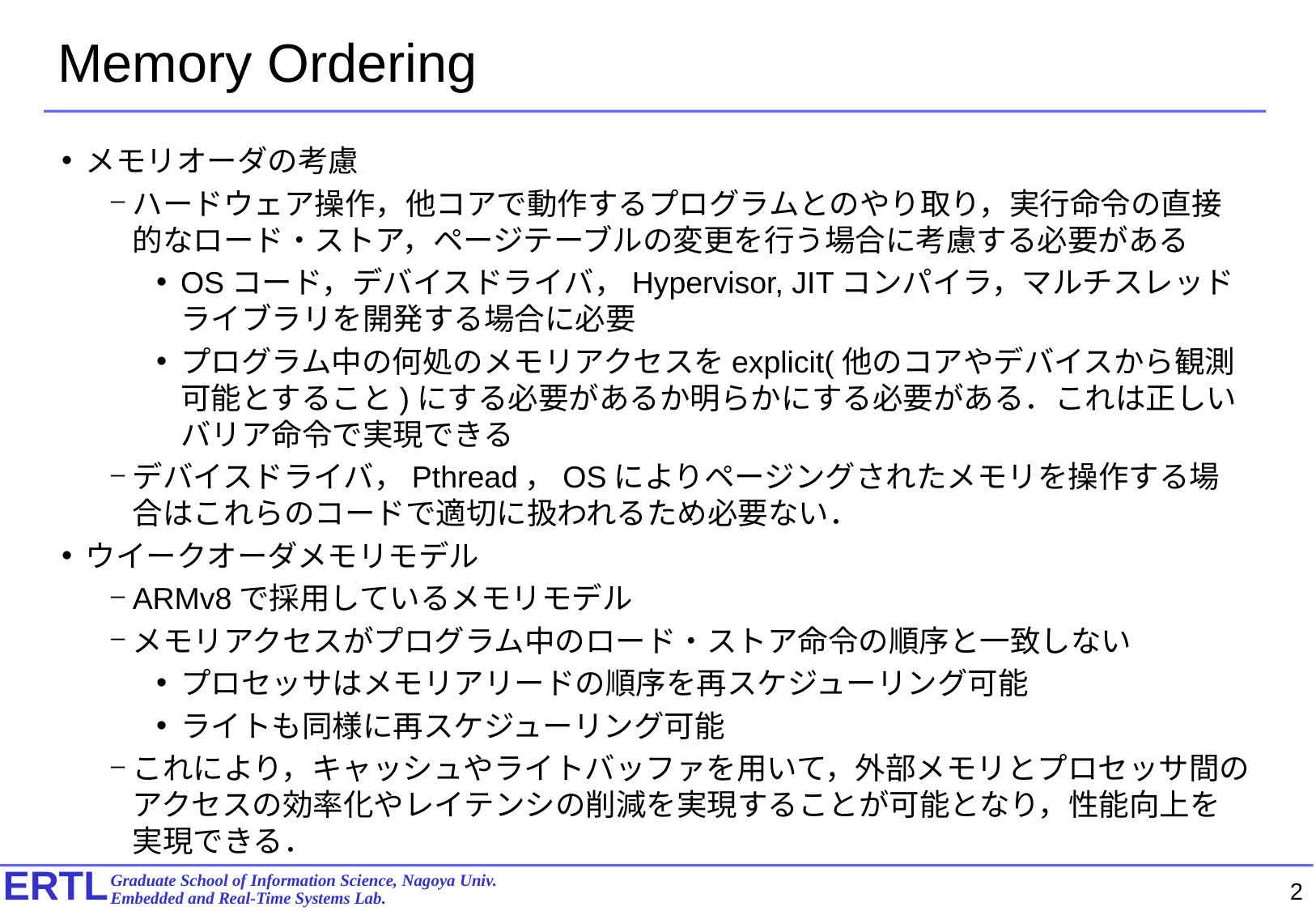

# Memory Ordering
メモリオーダの考慮
ハードウェア操作，他コアで動作するプログラムとのやり取り，実行命令の直接的なロード・ストア，ページテーブルの変更を行う場合に考慮する必要がある
OSコード，デバイスドライバ，Hypervisor, JITコンパイラ，マルチスレッドライブラリを開発する場合に必要
プログラム中の何処のメモリアクセスをexplicit(他のコアやデバイスから観測可能とすること)にする必要があるか明らかにする必要がある．これは正しいバリア命令で実現できる
デバイスドライバ，Pthread，OSによりページングされたメモリを操作する場合はこれらのコードで適切に扱われるため必要ない．
ウイークオーダメモリモデル
ARMv8で採用しているメモリモデル
メモリアクセスがプログラム中のロード・ストア命令の順序と一致しない
プロセッサはメモリアリードの順序を再スケジューリング可能
ライトも同様に再スケジューリング可能
これにより，キャッシュやライトバッファを用いて，外部メモリとプロセッサ間のアクセスの効率化やレイテンシの削減を実現することが可能となり，性能向上を実現できる．
2